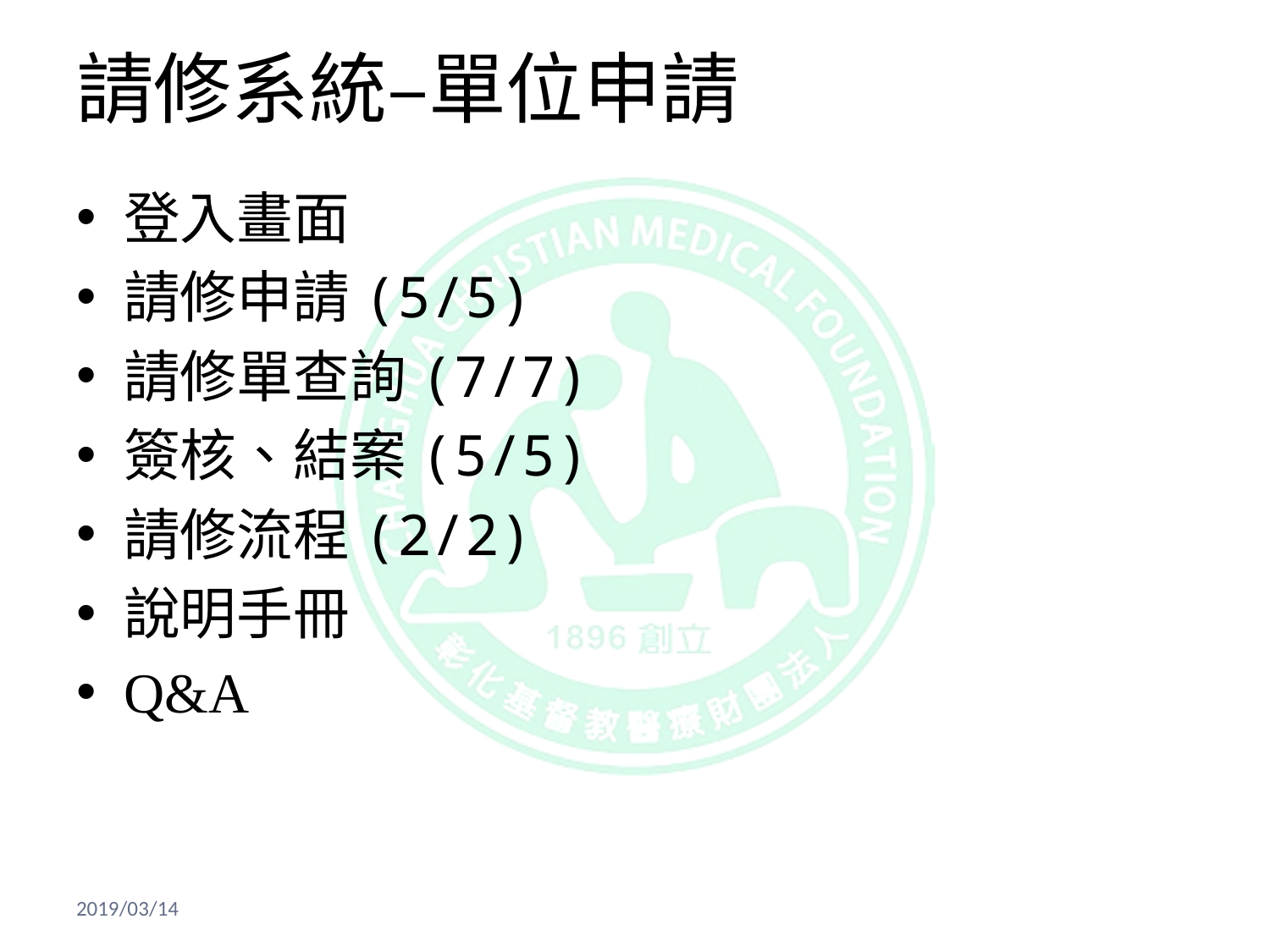

# 請修系統–單位申請
登入畫面
請修申請(5/5)
請修單查詢(7/7)
簽核、結案(5/5)
請修流程(2/2)
說明手冊
Q&A

2019/03/14